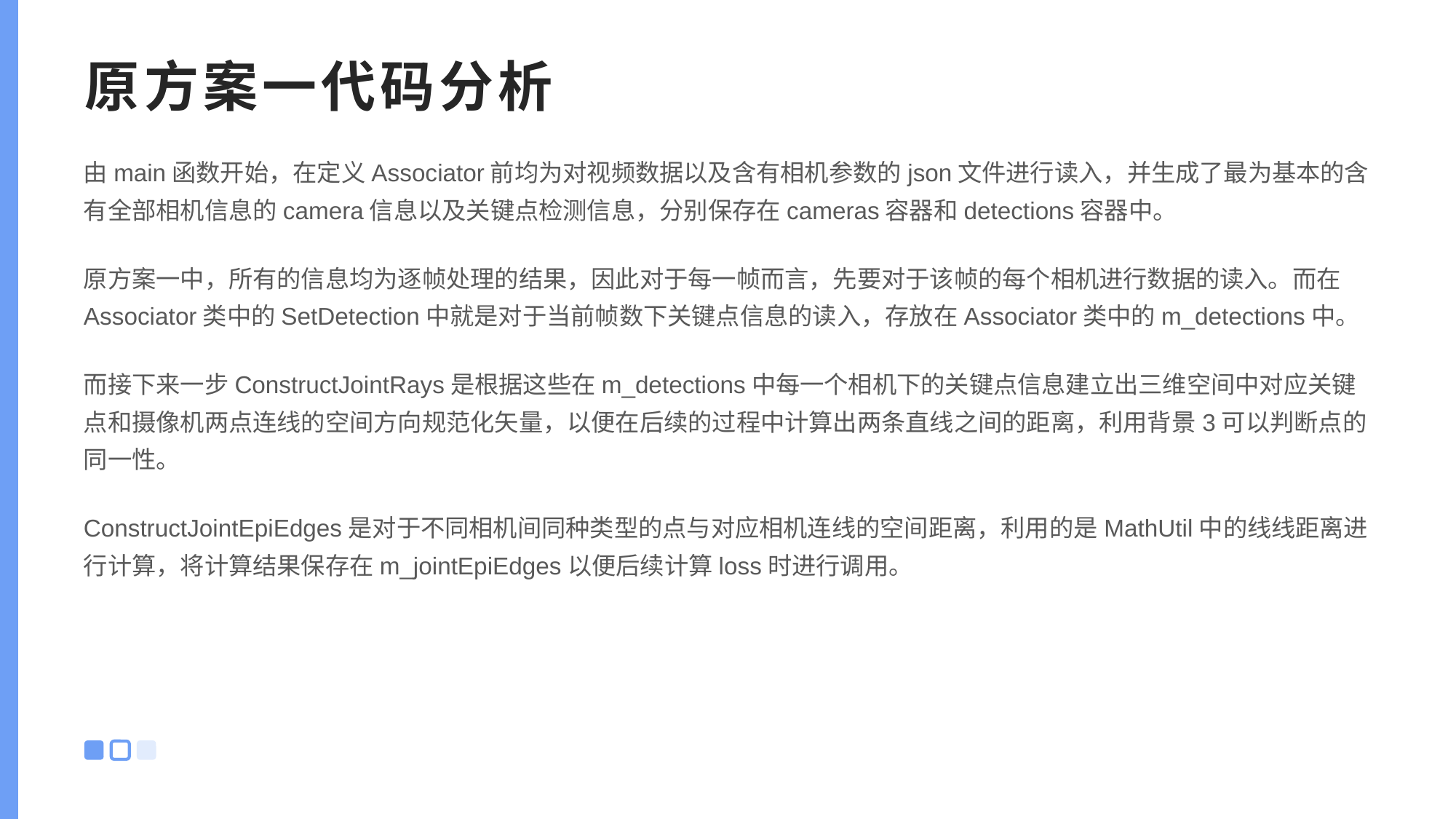

原方案一代码分析
由main函数开始，在定义Associator前均为对视频数据以及含有相机参数的json文件进行读入，并生成了最为基本的含有全部相机信息的camera信息以及关键点检测信息，分别保存在cameras容器和detections容器中。
原方案一中，所有的信息均为逐帧处理的结果，因此对于每一帧而言，先要对于该帧的每个相机进行数据的读入。而在Associator类中的SetDetection中就是对于当前帧数下关键点信息的读入，存放在Associator类中的m_detections中。
而接下来一步ConstructJointRays是根据这些在m_detections中每一个相机下的关键点信息建立出三维空间中对应关键点和摄像机两点连线的空间方向规范化矢量，以便在后续的过程中计算出两条直线之间的距离，利用背景3可以判断点的同一性。
ConstructJointEpiEdges是对于不同相机间同种类型的点与对应相机连线的空间距离，利用的是MathUtil中的线线距离进行计算，将计算结果保存在m_jointEpiEdges以便后续计算loss时进行调用。